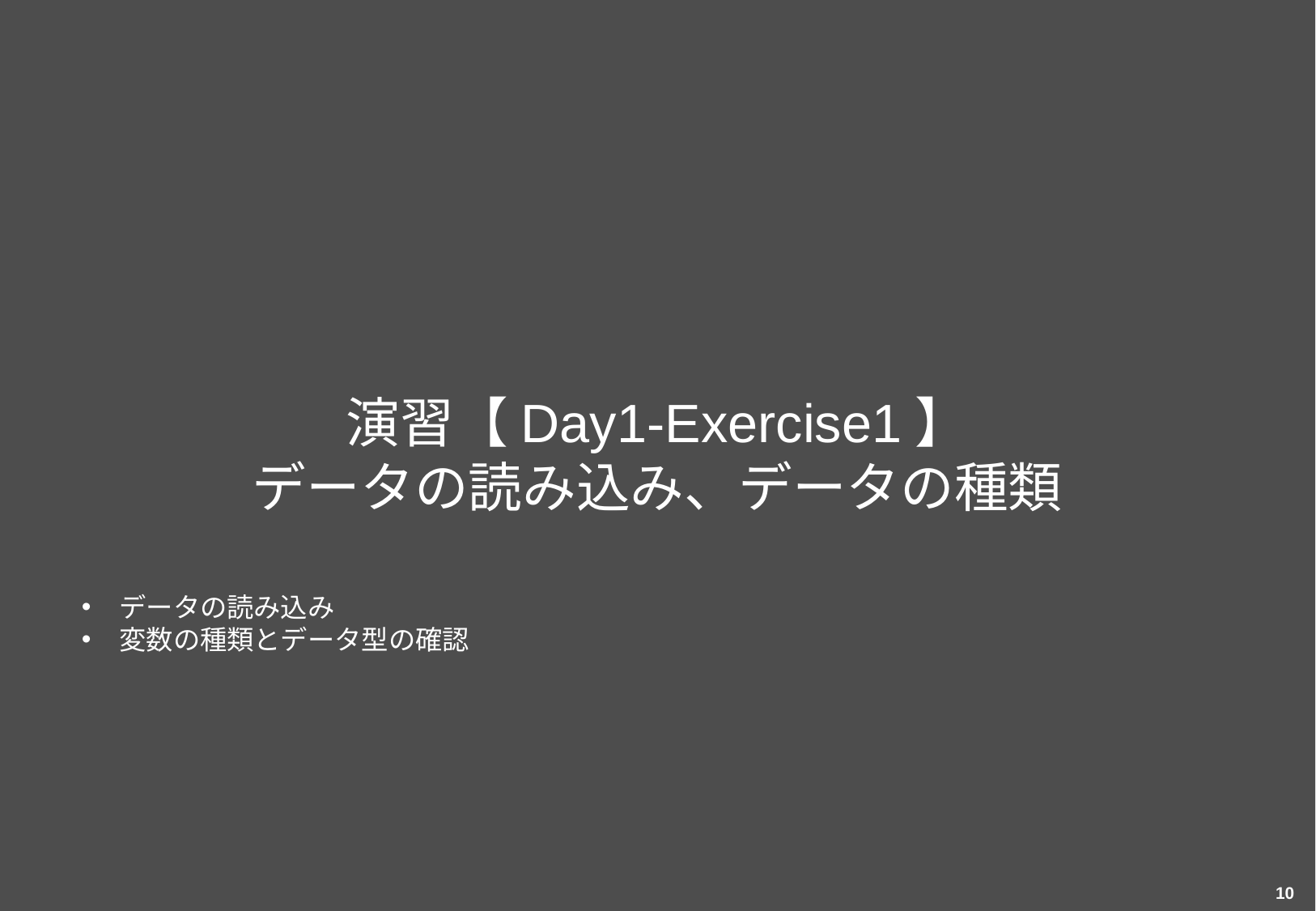

# 演習【Day1-Exercise1】 データの読み込み、データの種類
データの読み込み
変数の種類とデータ型の確認

10